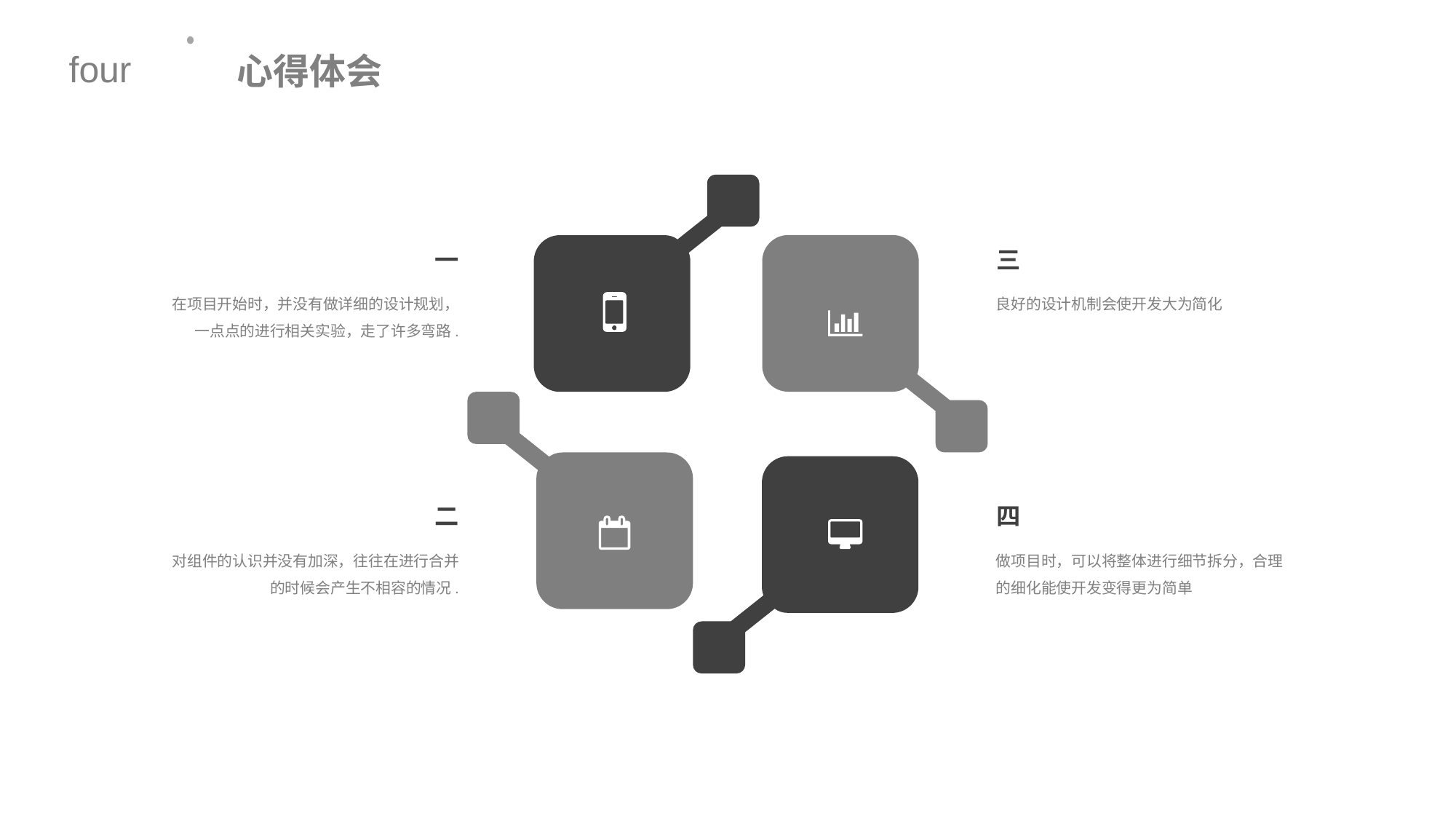

心得体会
four

一
在项目开始时，并没有做详细的设计规划，一点点的进行相关实验，走了许多弯路.
三
良好的设计机制会使开发大为简化
二
对组件的认识并没有加深，往往在进行合并的时候会产生不相容的情况.
四
做项目时，可以将整体进行细节拆分，合理的细化能使开发变得更为简单